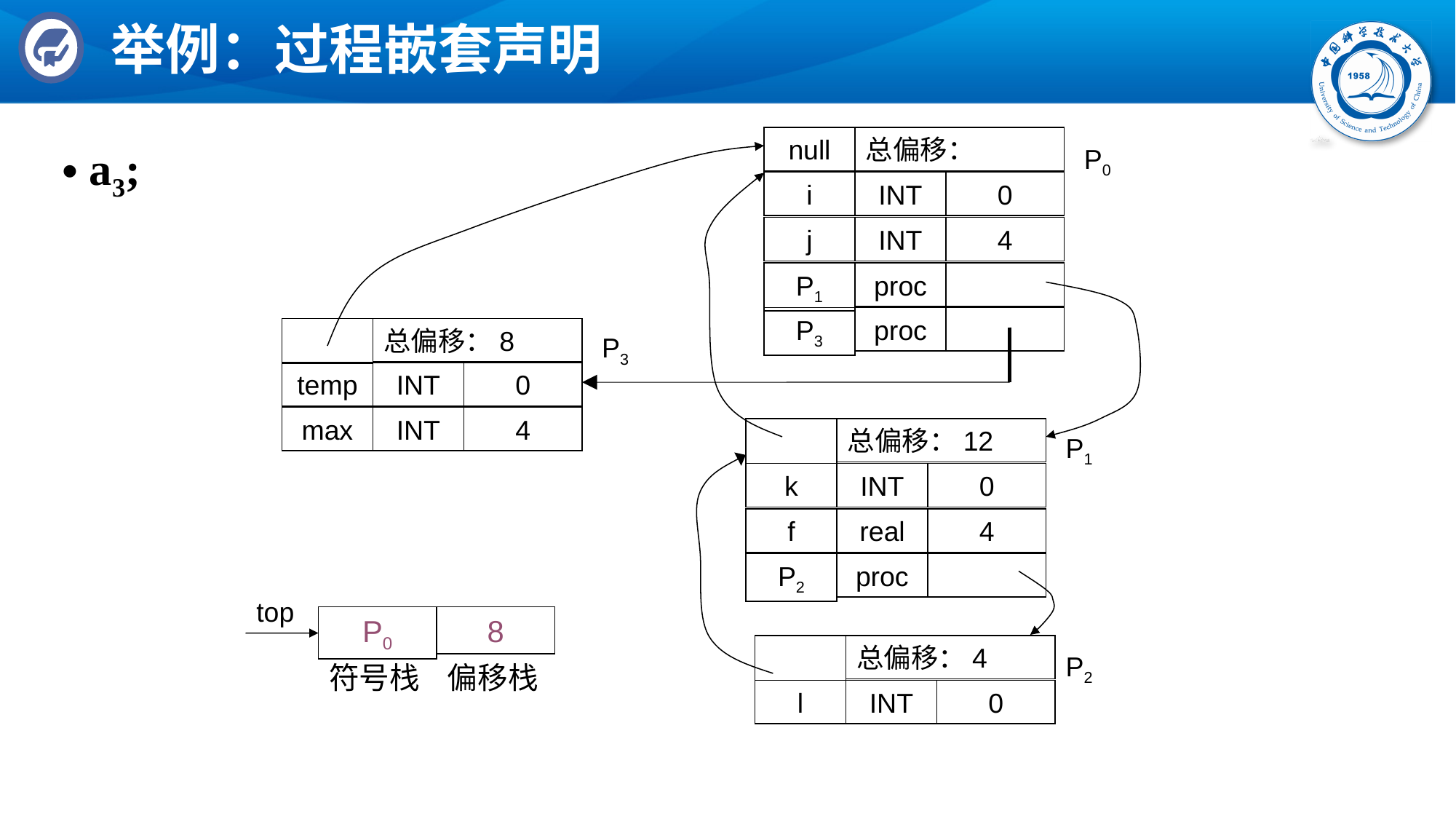

# 举例：过程嵌套声明
a3;
null
总偏移：
P0

i
INT
0

j
INT
4
P1
proc

P3
proc

总偏移：8
P3

temp
INT
0

max
INT
4

总偏移：12
P1

k
INT
0
f
real
4
P2
proc

top
P0
8

总偏移：4
P2
符号栈
偏移栈
l
INT
0